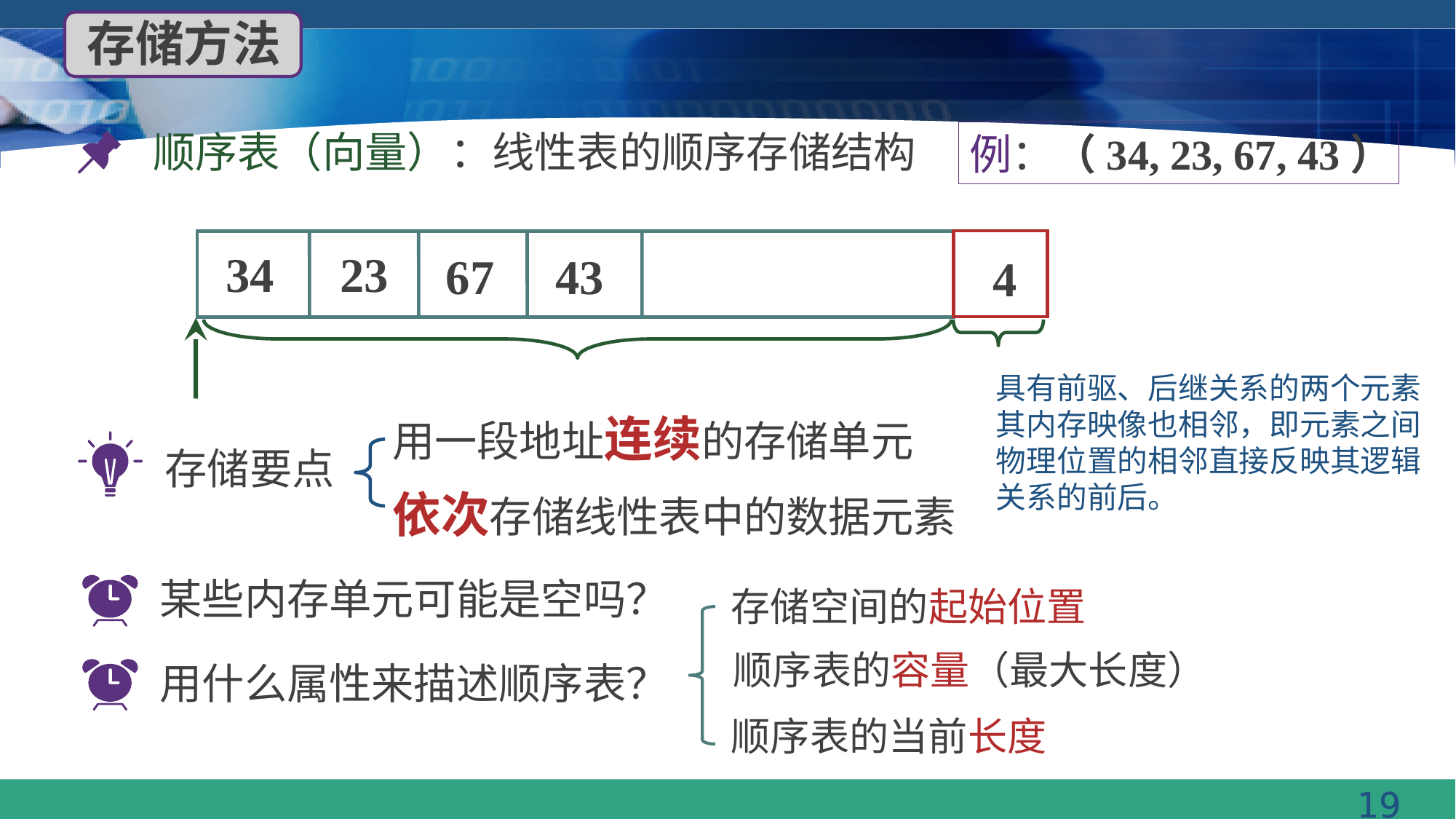

存储方法

顺序表（向量）：线性表的顺序存储结构
例：（34, 23, 67, 43）

  4

34
23
67
43

具有前驱、后继关系的两个元素其内存映像也相邻，即元素之间物理位置的相邻直接反映其逻辑关系的前后。
用一段地址连续的存储单元
依次存储线性表中的数据元素
存储要点

某些内存单元可能是空吗？

存储空间的起始位置

顺序表的容量（最大长度）
顺序表的当前长度
用什么属性来描述顺序表？